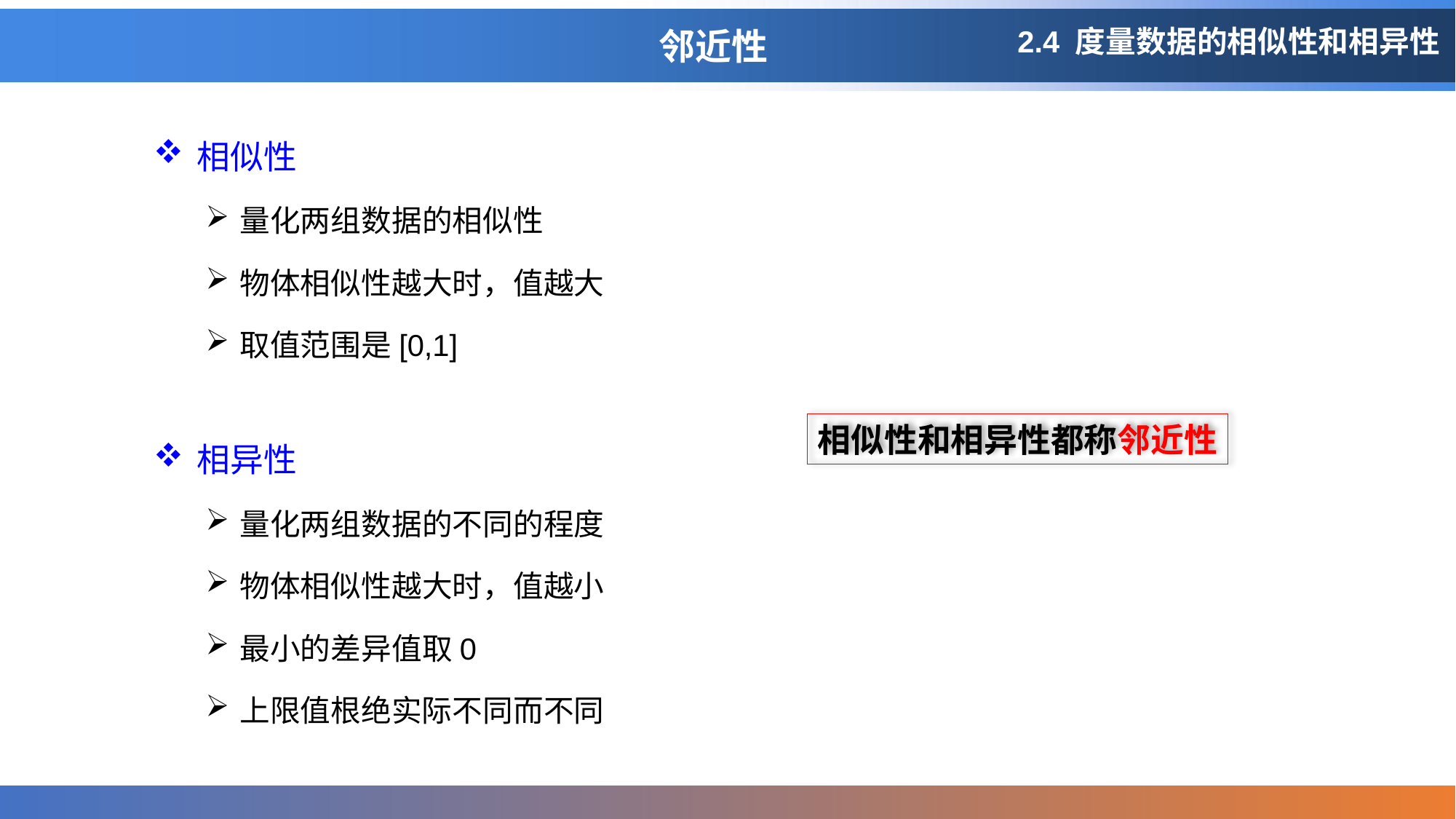

2.4 度量数据的相似性和相异性
# 邻近性
相似性
量化两组数据的相似性
物体相似性越大时，值越大
取值范围是[0,1]

相异性
量化两组数据的不同的程度
物体相似性越大时，值越小
最小的差异值取0
上限值根绝实际不同而不同
相似性和相异性都称邻近性